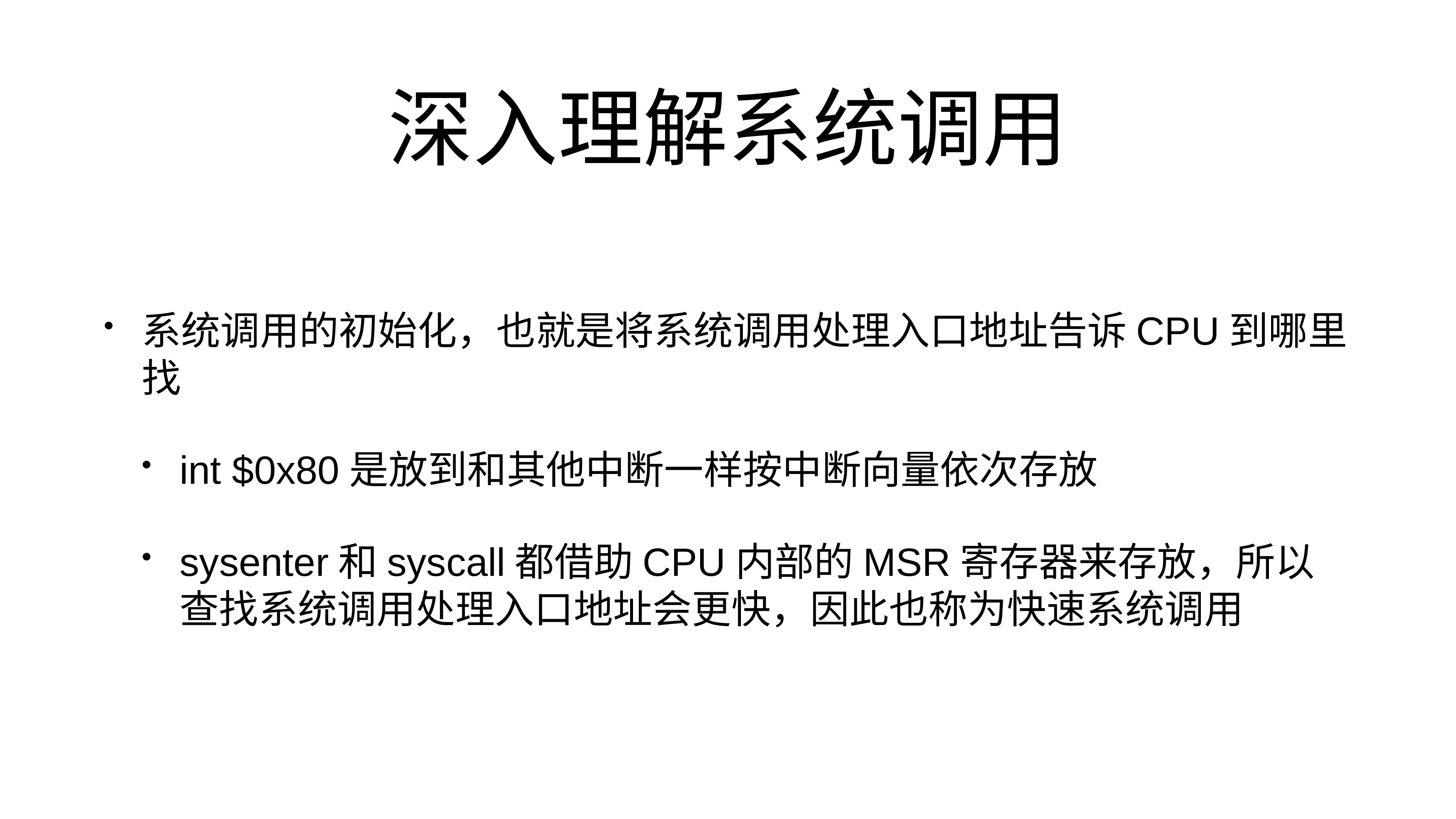

# 深入理解系统调用
系统调用的初始化，也就是将系统调用处理入口地址告诉CPU到哪里找
int $0x80是放到和其他中断一样按中断向量依次存放
sysenter和syscall都借助CPU内部的MSR寄存器来存放，所以查找系统调用处理入口地址会更快，因此也称为快速系统调用